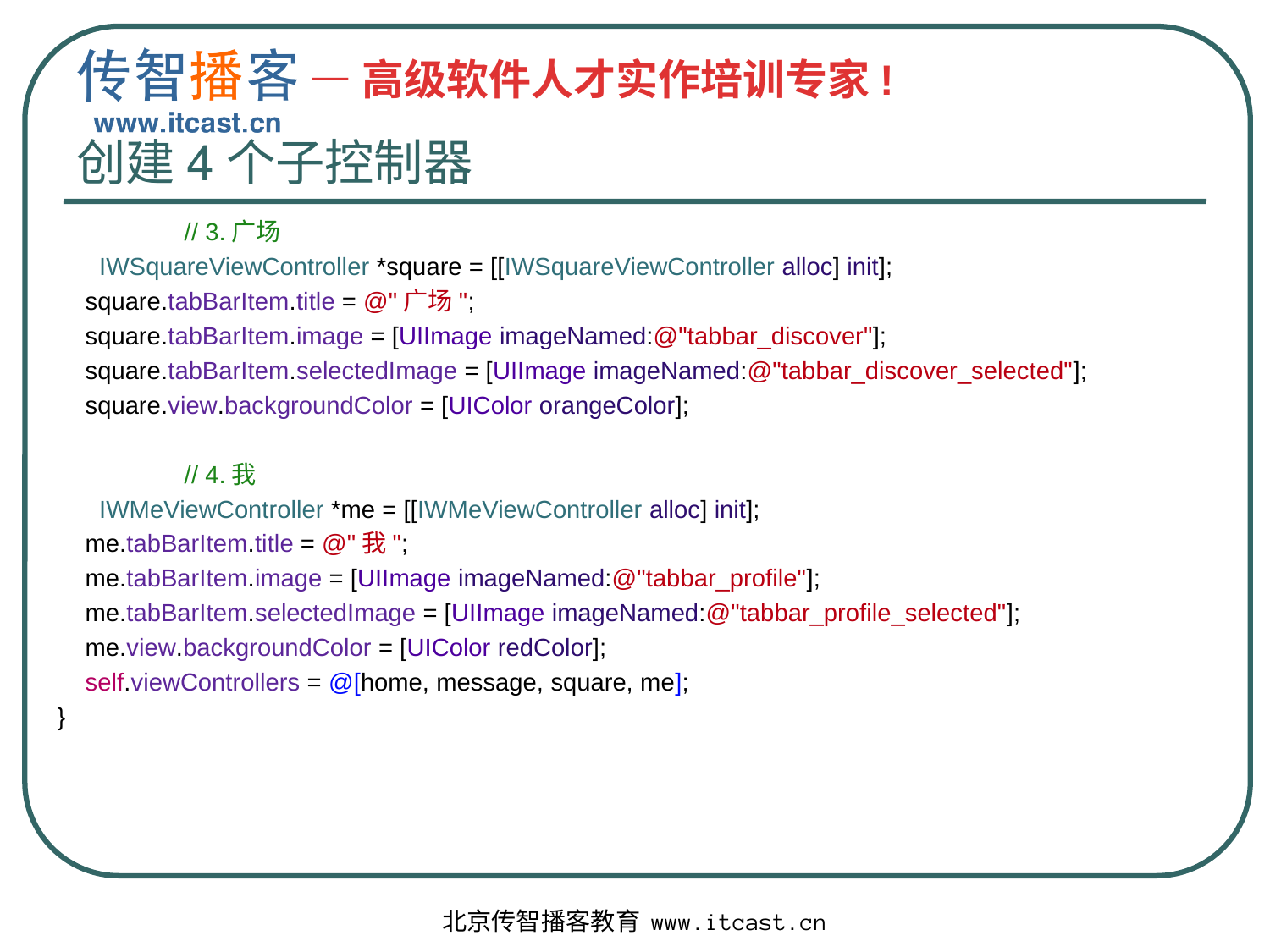

# 创建4个子控制器
	// 3.广场
      IWSquareViewController *square = [[IWSquareViewController alloc] init];
    square.tabBarItem.title = @"广场";
    square.tabBarItem.image = [UIImage imageNamed:@"tabbar_discover"];
    square.tabBarItem.selectedImage = [UIImage imageNamed:@"tabbar_discover_selected"];
    square.view.backgroundColor = [UIColor orangeColor];

	// 4.我
      IWMeViewController *me = [[IWMeViewController alloc] init];
    me.tabBarItem.title = @"我";
    me.tabBarItem.image = [UIImage imageNamed:@"tabbar_profile"];
    me.tabBarItem.selectedImage = [UIImage imageNamed:@"tabbar_profile_selected"];
    me.view.backgroundColor = [UIColor redColor];
    self.viewControllers = @[home, message, square, me];
}